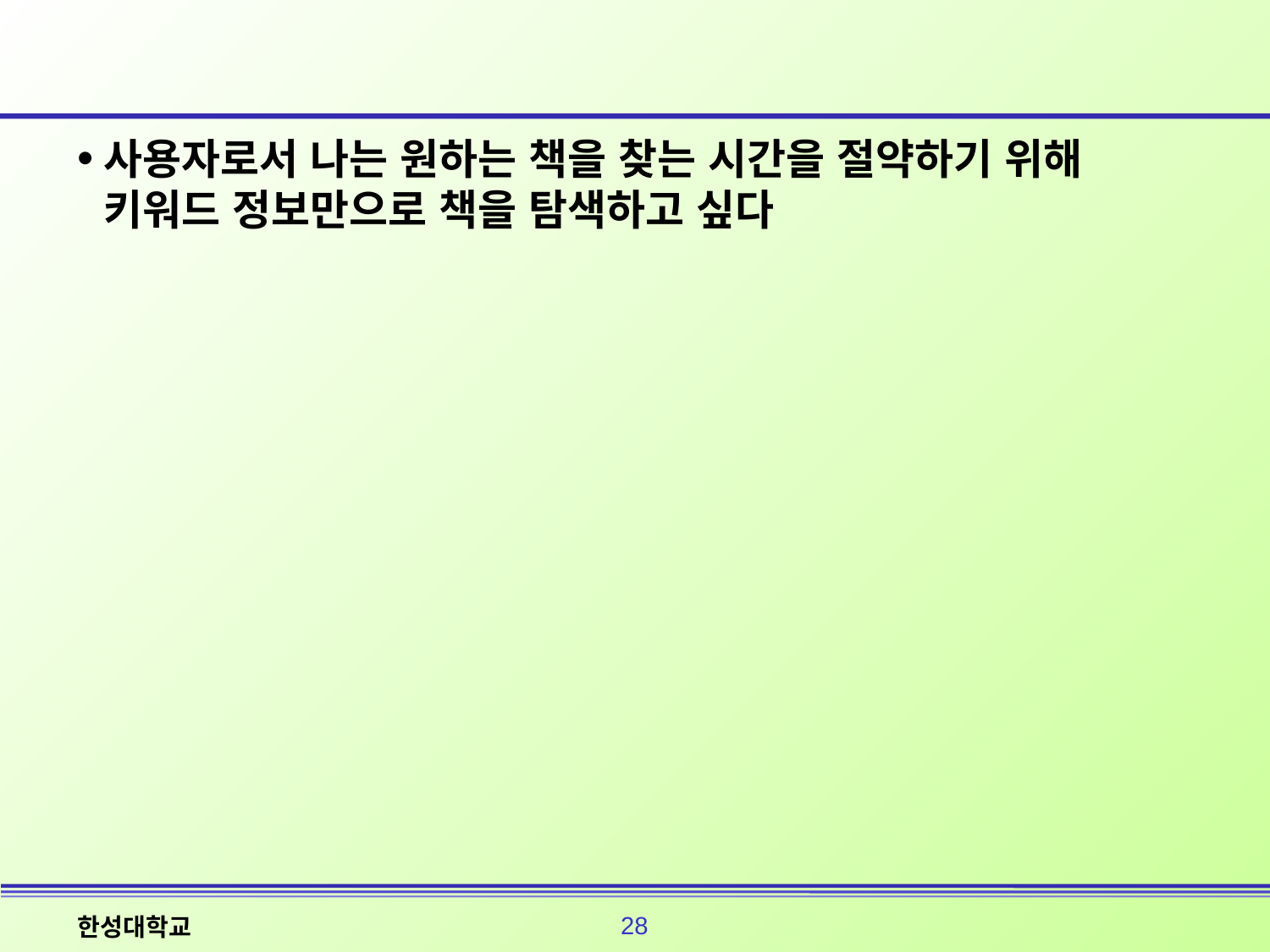

#
사용자로서 나는 원하는 책을 찾는 시간을 절약하기 위해 키워드 정보만으로 책을 탐색하고 싶다